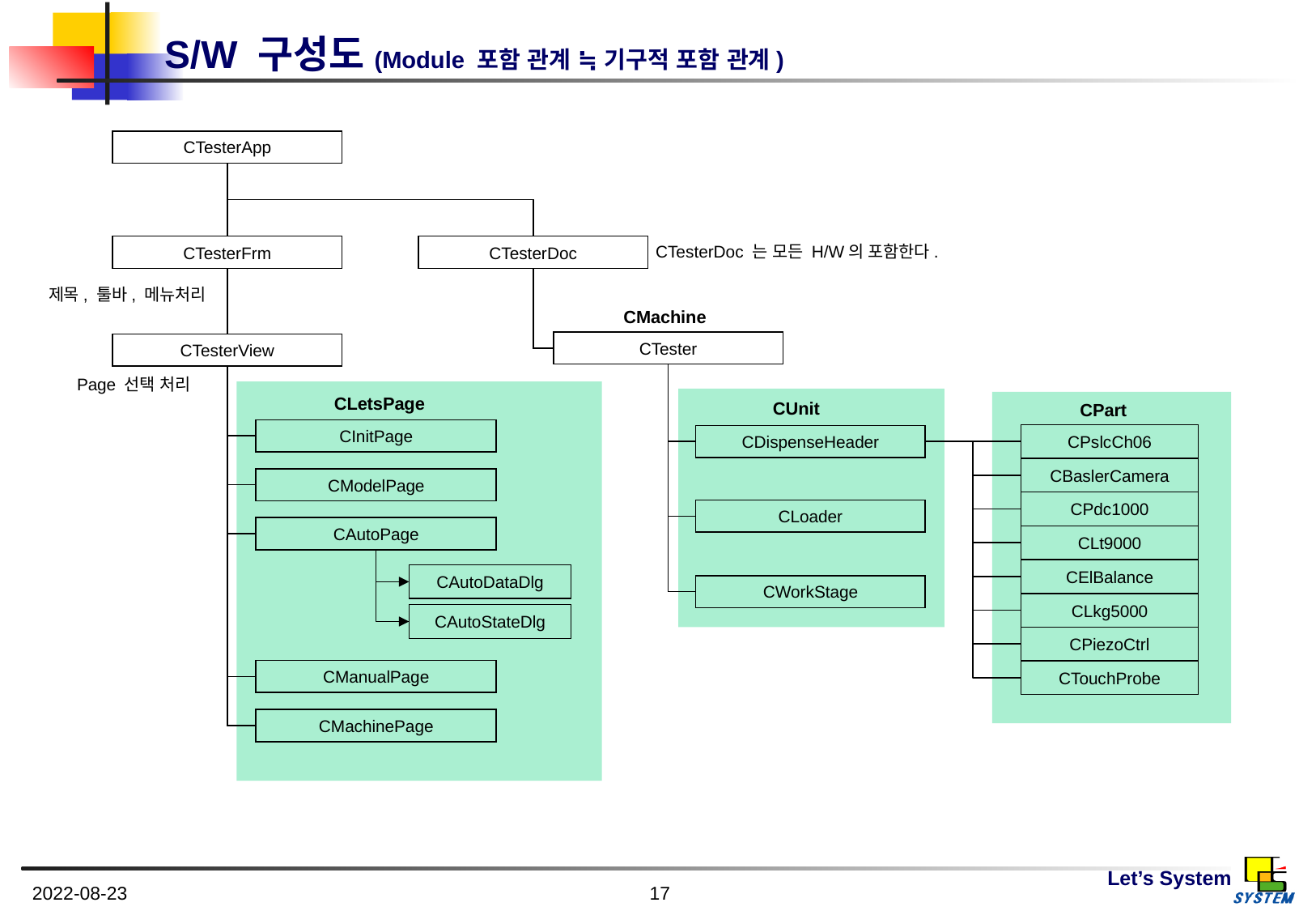

# S/W 구성도(Module 포함 관계 ≒ 기구적 포함 관계)
CTesterApp
CTesterDoc 는 모든 H/W의 포함한다.
CTesterDoc
CTesterFrm
제목, 툴바, 메뉴처리
CMachine
CTester
CTesterView
Page 선택 처리

CLetsPage

CUnit

CPart
CInitPage
CPslcCh06
CDispenseHeader
CBaslerCamera
CModelPage
CPdc1000
CLoader
CAutoPage
CLt9000
CElBalance
CAutoDataDlg
CWorkStage
CLkg5000
CAutoStateDlg
CPiezoCtrl
CManualPage
CTouchProbe
CMachinePage
2022-08-23
17